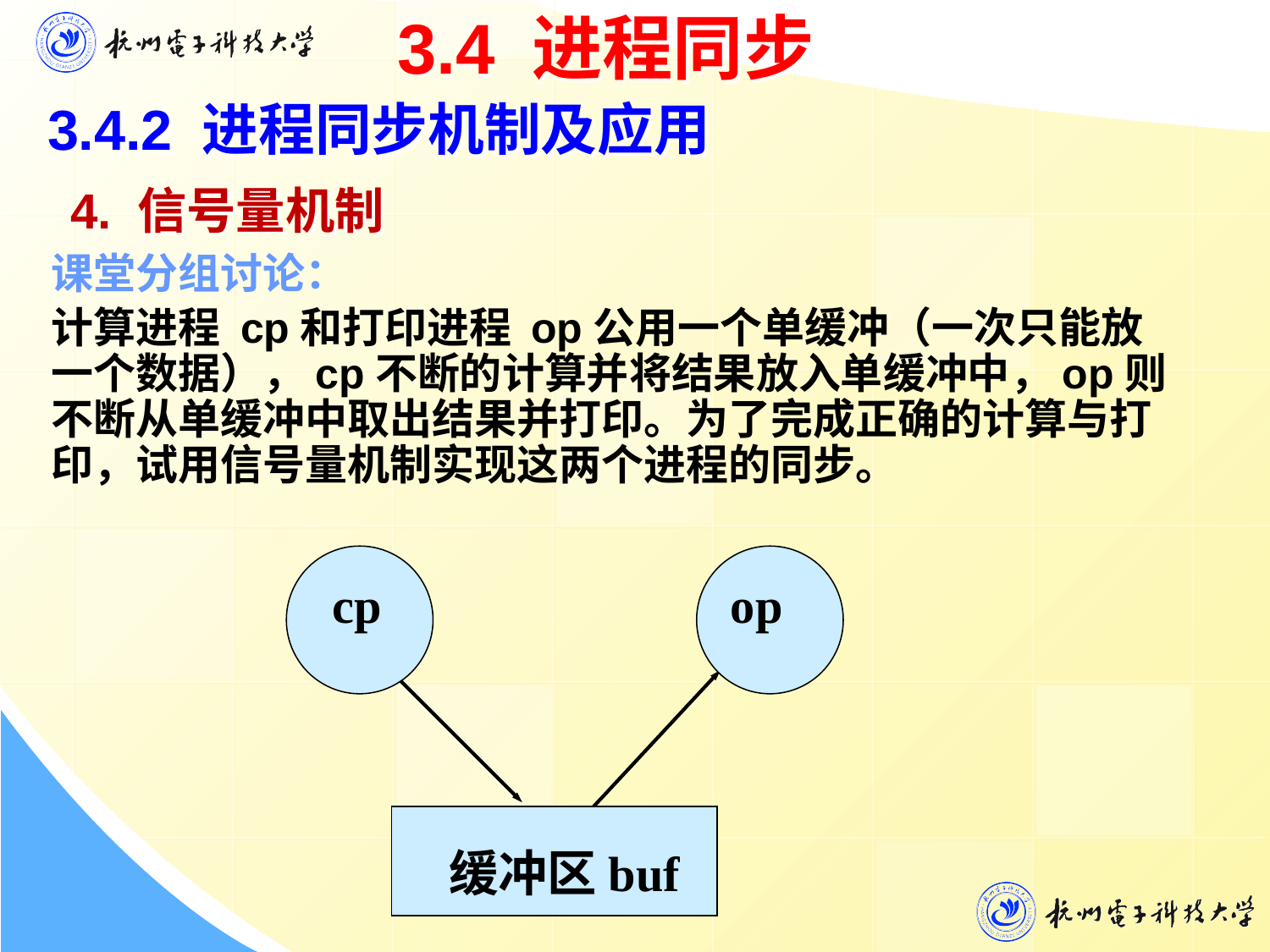

3.4 进程同步
3.4.2 进程同步机制及应用
 4. 信号量机制
课堂分组讨论：
计算进程 cp和打印进程 op公用一个单缓冲（一次只能放一个数据），cp不断的计算并将结果放入单缓冲中，op则不断从单缓冲中取出结果并打印。为了完成正确的计算与打印，试用信号量机制实现这两个进程的同步。

 cp
op

   缓冲区buf